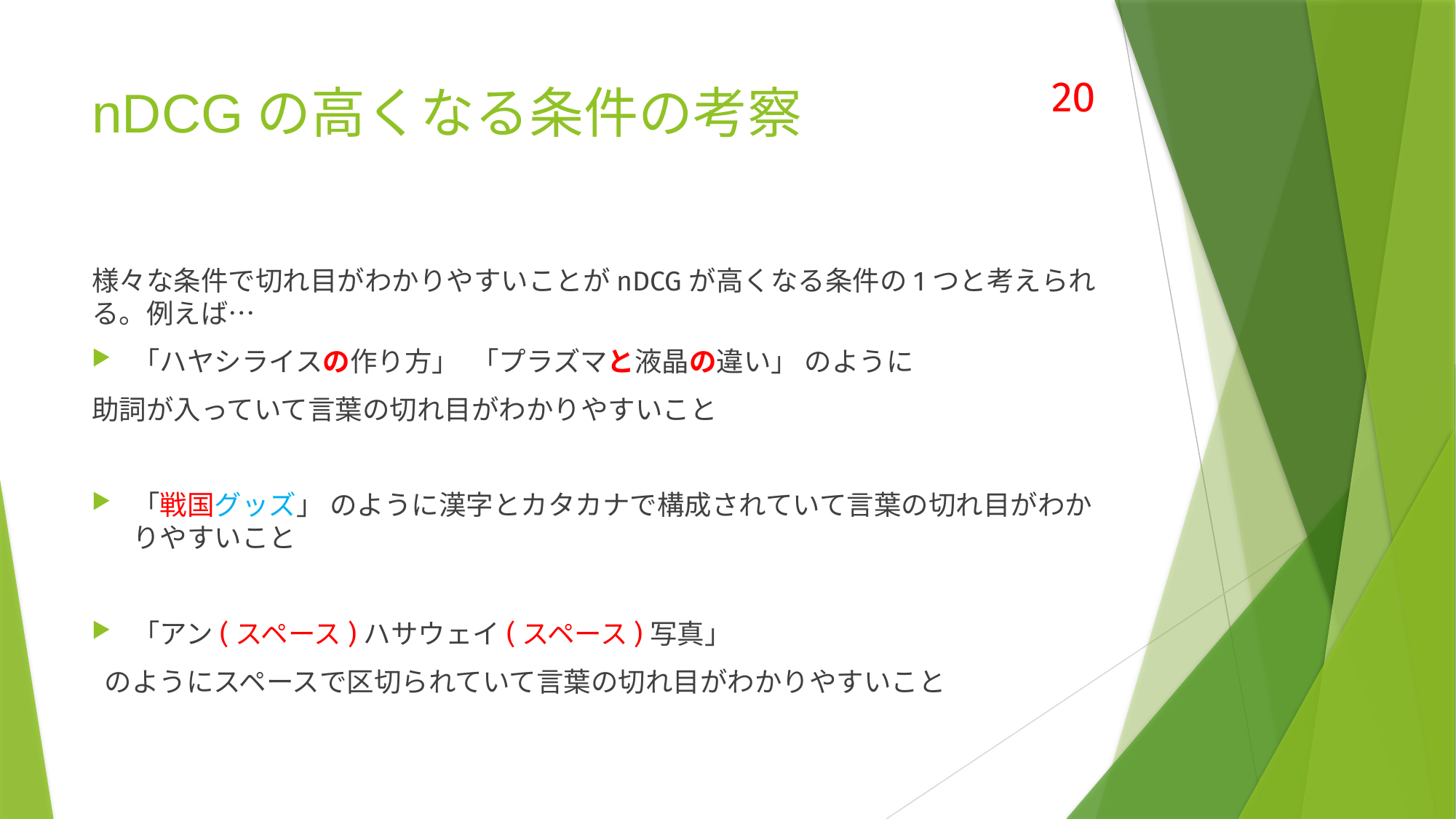

# nDCGの高くなる条件の考察
20
様々な条件で切れ目がわかりやすいことがnDCGが高くなる条件の1つと考えられる。例えば…
「ハヤシライスの作り方」  「プラズマと液晶の違い」 のように
助詞が入っていて言葉の切れ目がわかりやすいこと

「戦国グッズ」 のように漢字とカタカナで構成されていて言葉の切れ目がわかりやすいこと

「アン(スペース)ハサウェイ(スペース)写真」
 のようにスペースで区切られていて言葉の切れ目がわかりやすいこと